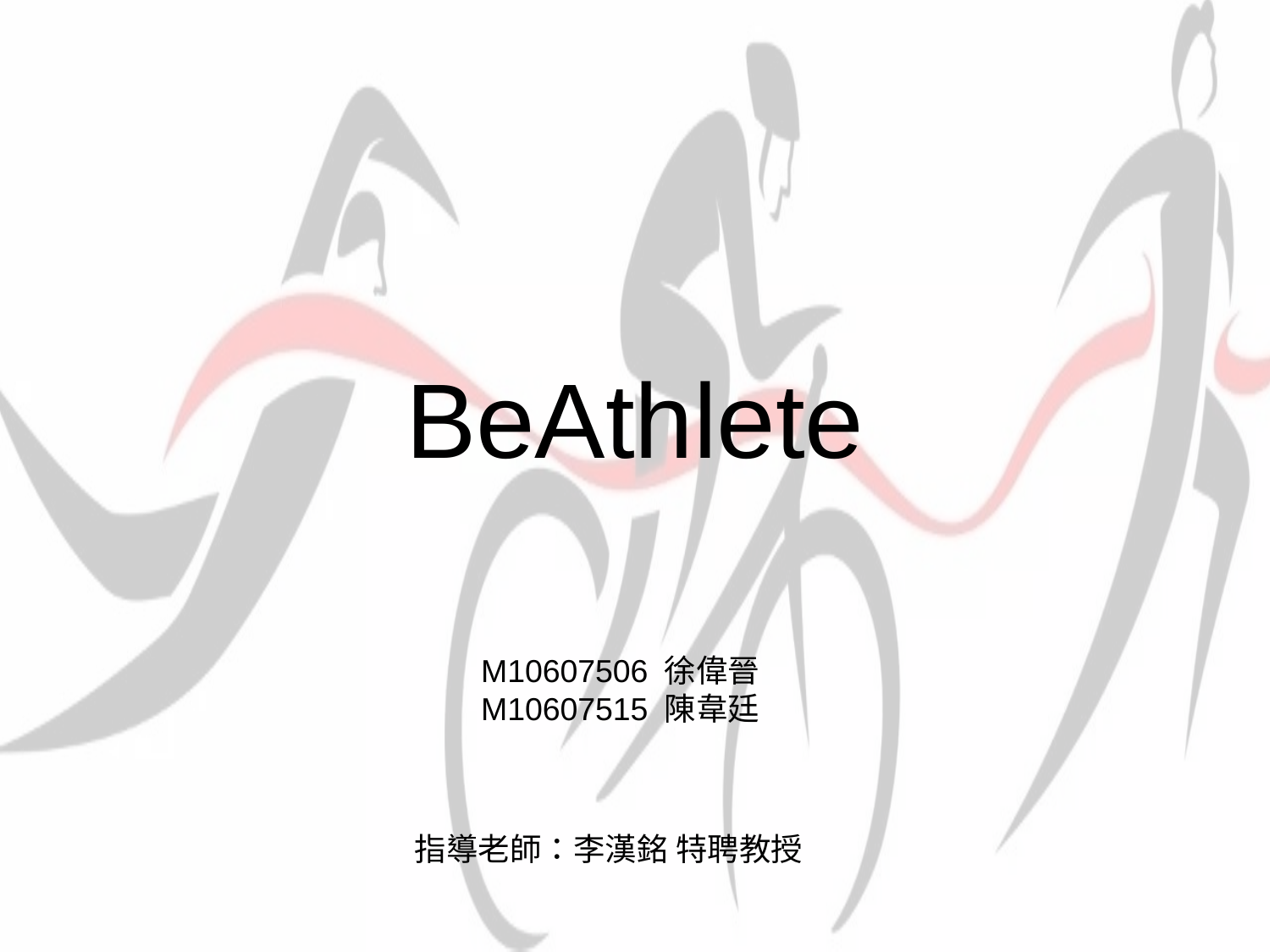

# BeAthlete

M10607506 徐偉晉
M10607515 陳韋廷

指導老師：李漢銘 特聘教授